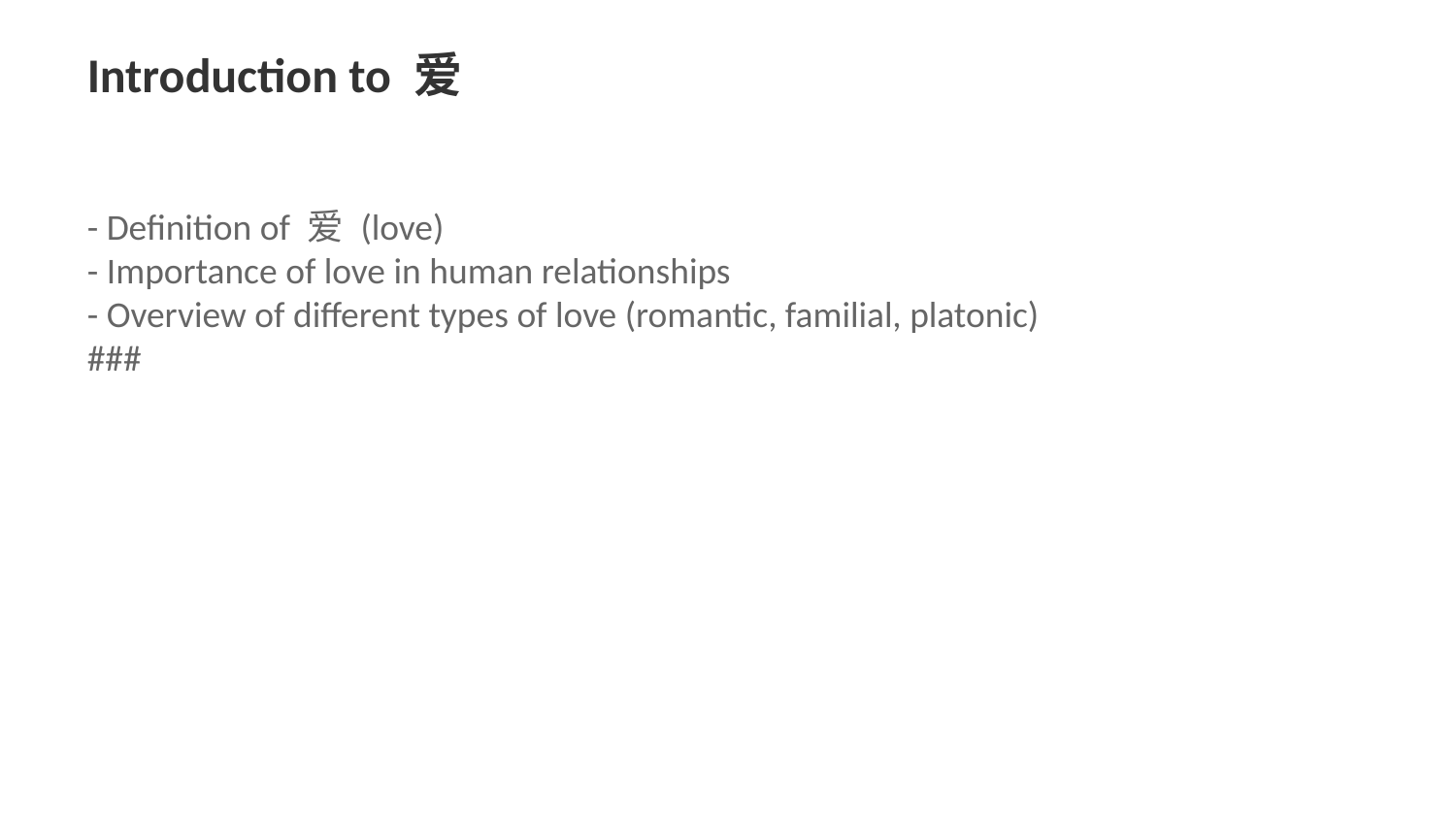

Introduction to 爱
- Definition of 爱 (love)
- Importance of love in human relationships
- Overview of different types of love (romantic, familial, platonic)
###